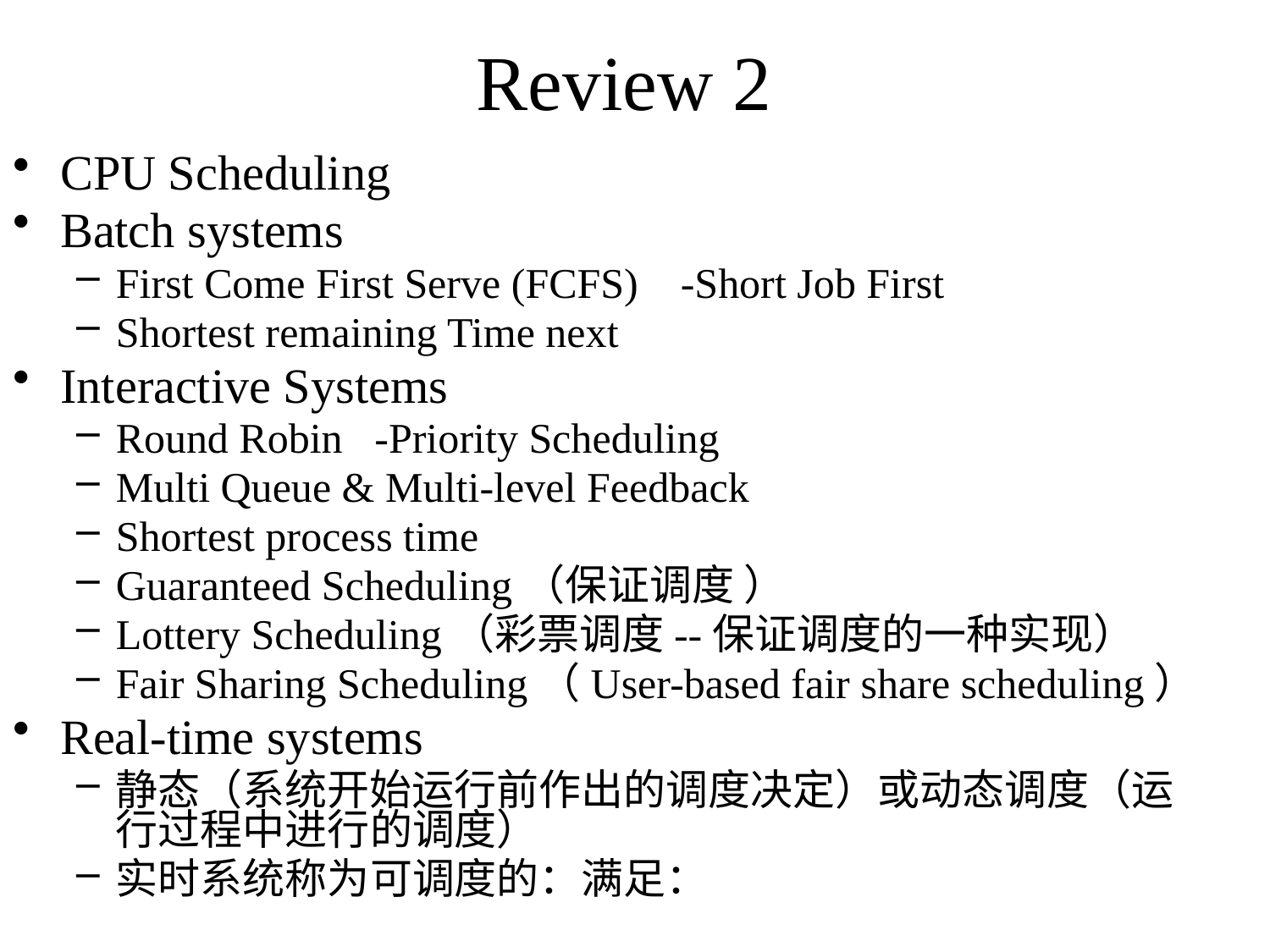

# Review 2
CPU Scheduling
Batch systems
First Come First Serve (FCFS)    -Short Job First
Shortest remaining Time next
Interactive Systems
Round Robin   -Priority Scheduling
Multi Queue & Multi-level Feedback
Shortest process time
Guaranteed Scheduling（保证调度 ）
Lottery Scheduling（彩票调度--保证调度的一种实现）
Fair Sharing Scheduling（User-based fair share scheduling）
Real-time systems
静态（系统开始运行前作出的调度决定）或动态调度（运行过程中进行的调度）
实时系统称为可调度的：满足：

28